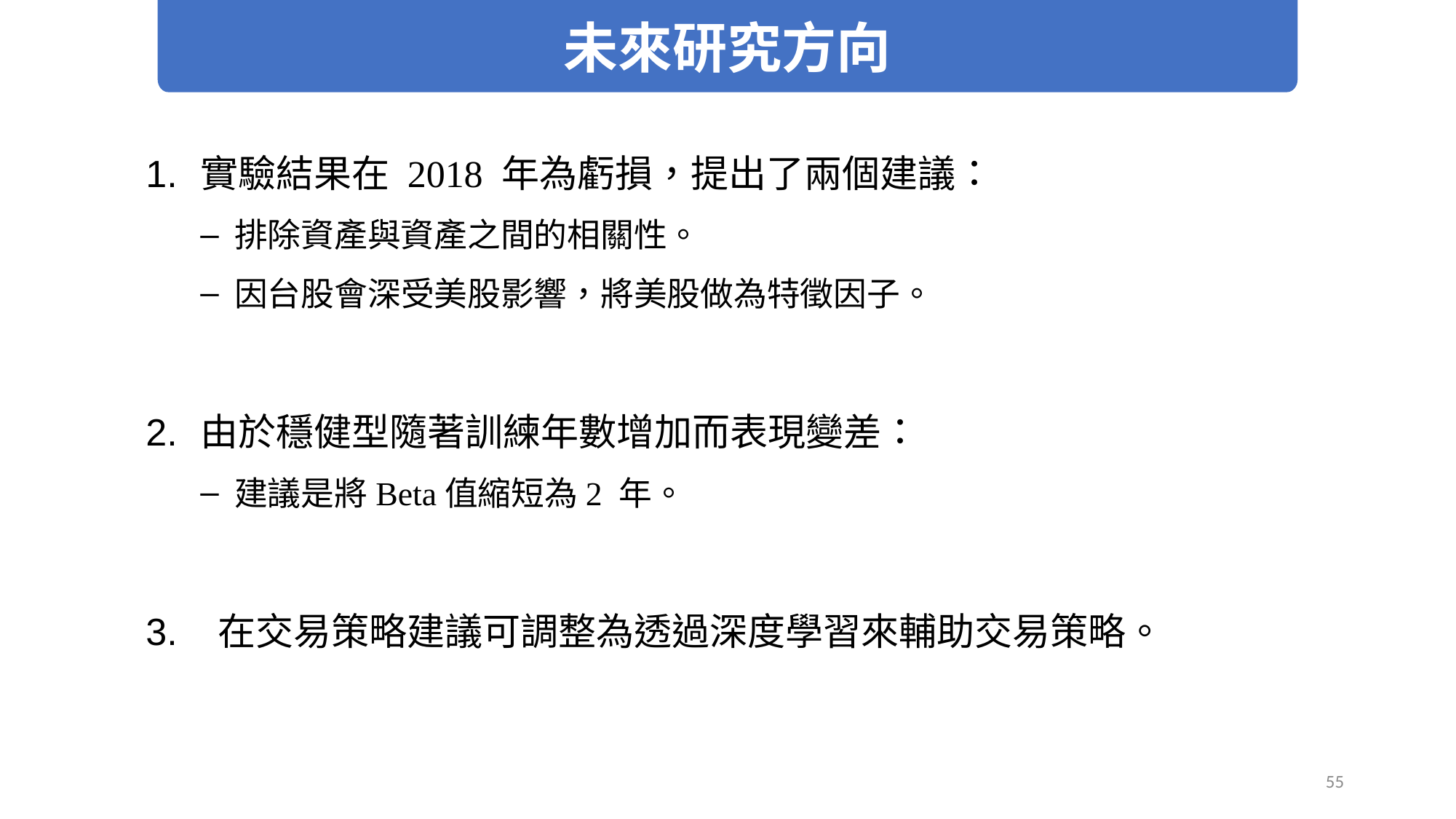

未來研究方向
實驗結果在 2018 年為虧損，提出了兩個建議：
排除資產與資產之間的相關性。
因台股會深受美股影響，將美股做為特徵因子。

由於穩健型隨著訓練年數增加而表現變差：
建議是將Beta值縮短為2 年。

 在交易策略建議可調整為透過深度學習來輔助交易策略。
55